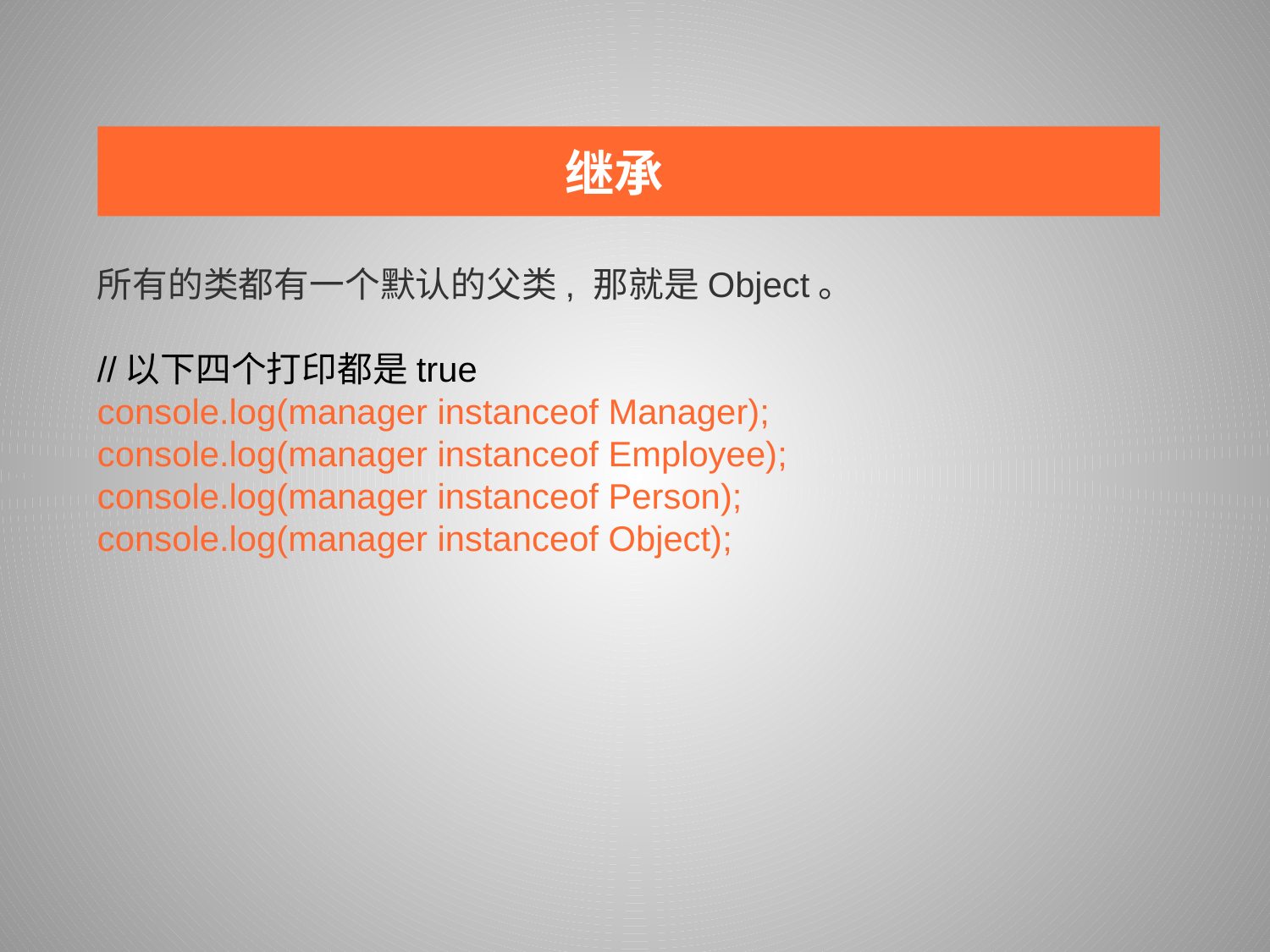

继承
所有的类都有一个默认的父类, 那就是Object。

//以下四个打印都是true
console.log(manager instanceof Manager);
console.log(manager instanceof Employee);
console.log(manager instanceof Person);
console.log(manager instanceof Object);